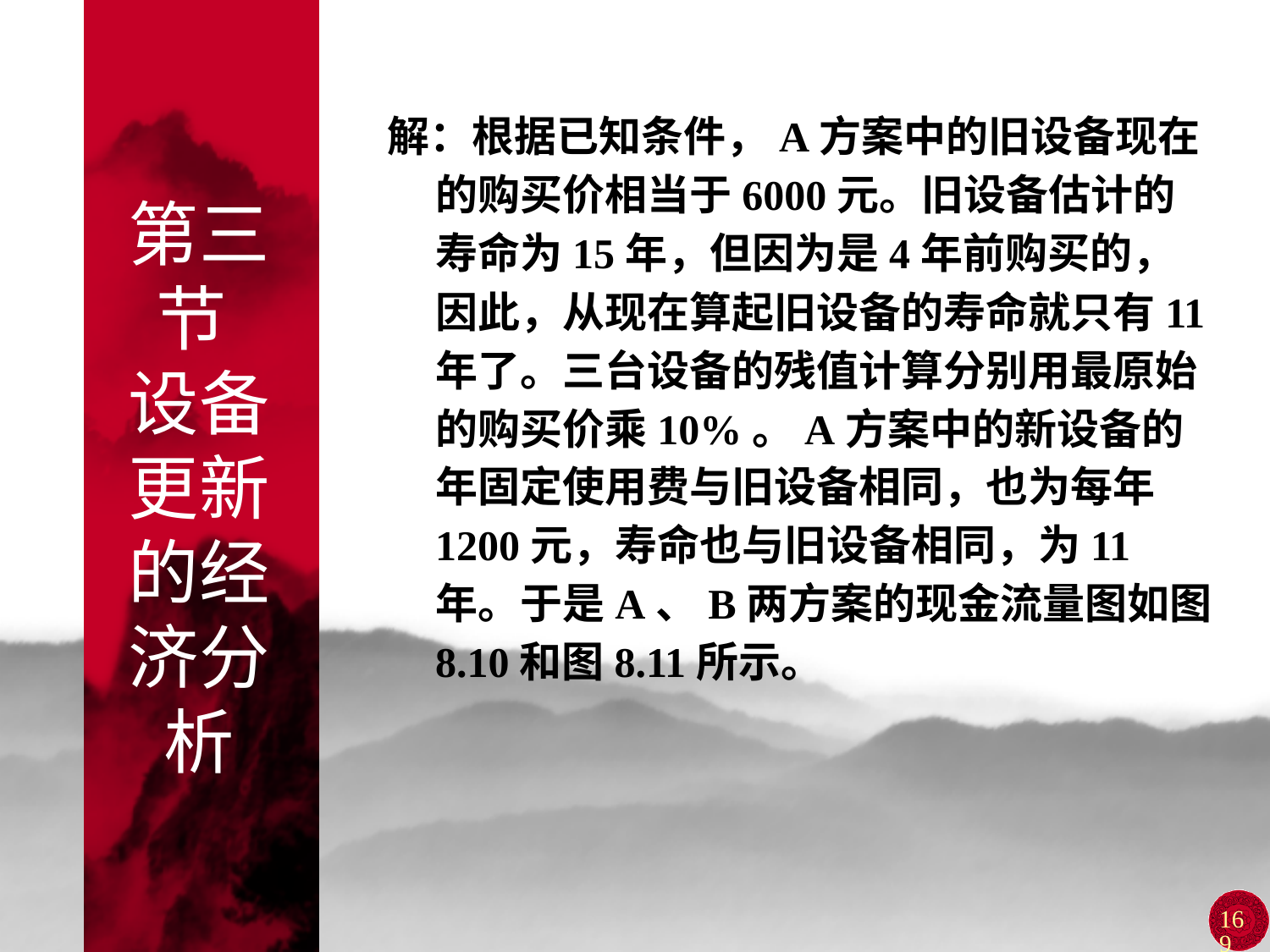

# 第三节  设备更新的经济分析
解：根据已知条件，A方案中的旧设备现在的购买价相当于6000元。旧设备估计的寿命为15年，但因为是4年前购买的，因此，从现在算起旧设备的寿命就只有11年了。三台设备的残值计算分别用最原始的购买价乘10%。A方案中的新设备的年固定使用费与旧设备相同，也为每年1200元，寿命也与旧设备相同，为11年。于是A、B两方案的现金流量图如图8.10和图8.11所示。
169